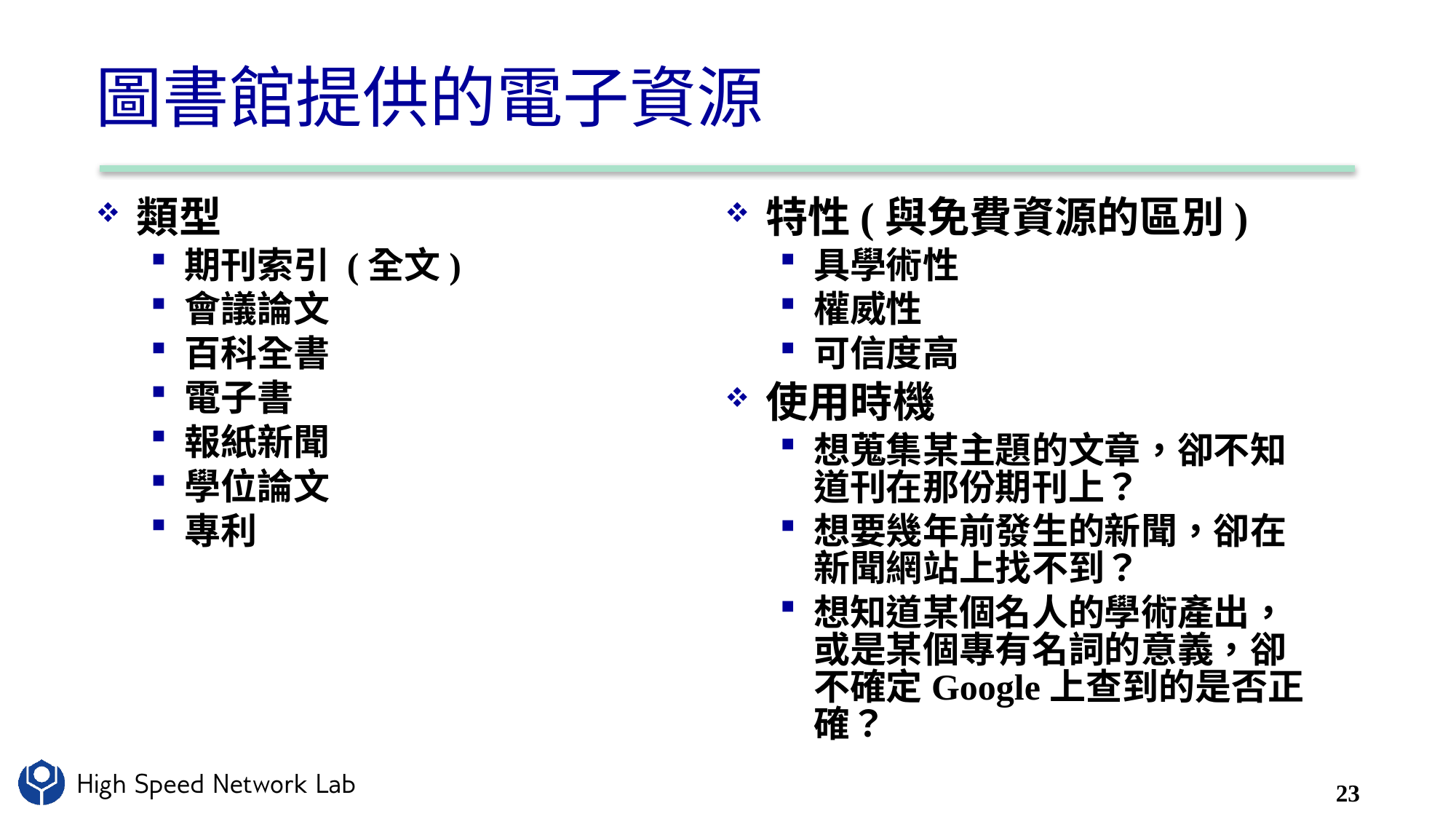

# 圖書館提供的電子資源
類型
期刊索引 (全文)
會議論文
百科全書
電子書
報紙新聞
學位論文
專利

特性(與免費資源的區別)
具學術性
權威性
可信度高
使用時機
想蒐集某主題的文章，卻不知道刊在那份期刊上？
想要幾年前發生的新聞，卻在新聞網站上找不到？
想知道某個名人的學術產出，或是某個專有名詞的意義，卻不確定Google上查到的是否正確？

23